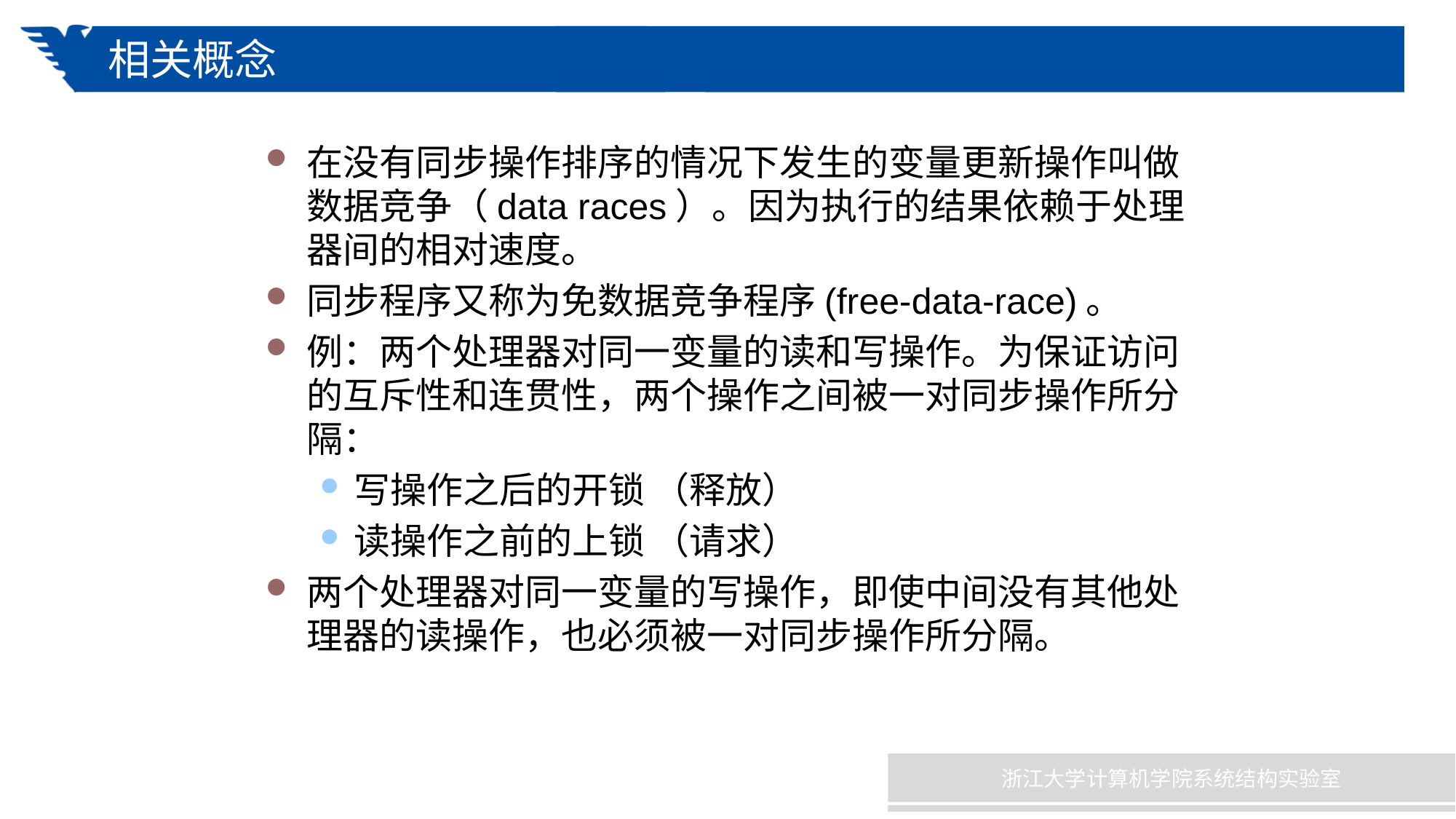

# 相关概念
在没有同步操作排序的情况下发生的变量更新操作叫做数据竞争（data races）。因为执行的结果依赖于处理器间的相对速度。
同步程序又称为免数据竞争程序(free-data-race)。
例：两个处理器对同一变量的读和写操作。为保证访问的互斥性和连贯性，两个操作之间被一对同步操作所分隔：
写操作之后的开锁 （释放）
读操作之前的上锁 （请求）
两个处理器对同一变量的写操作，即使中间没有其他处理器的读操作，也必须被一对同步操作所分隔。